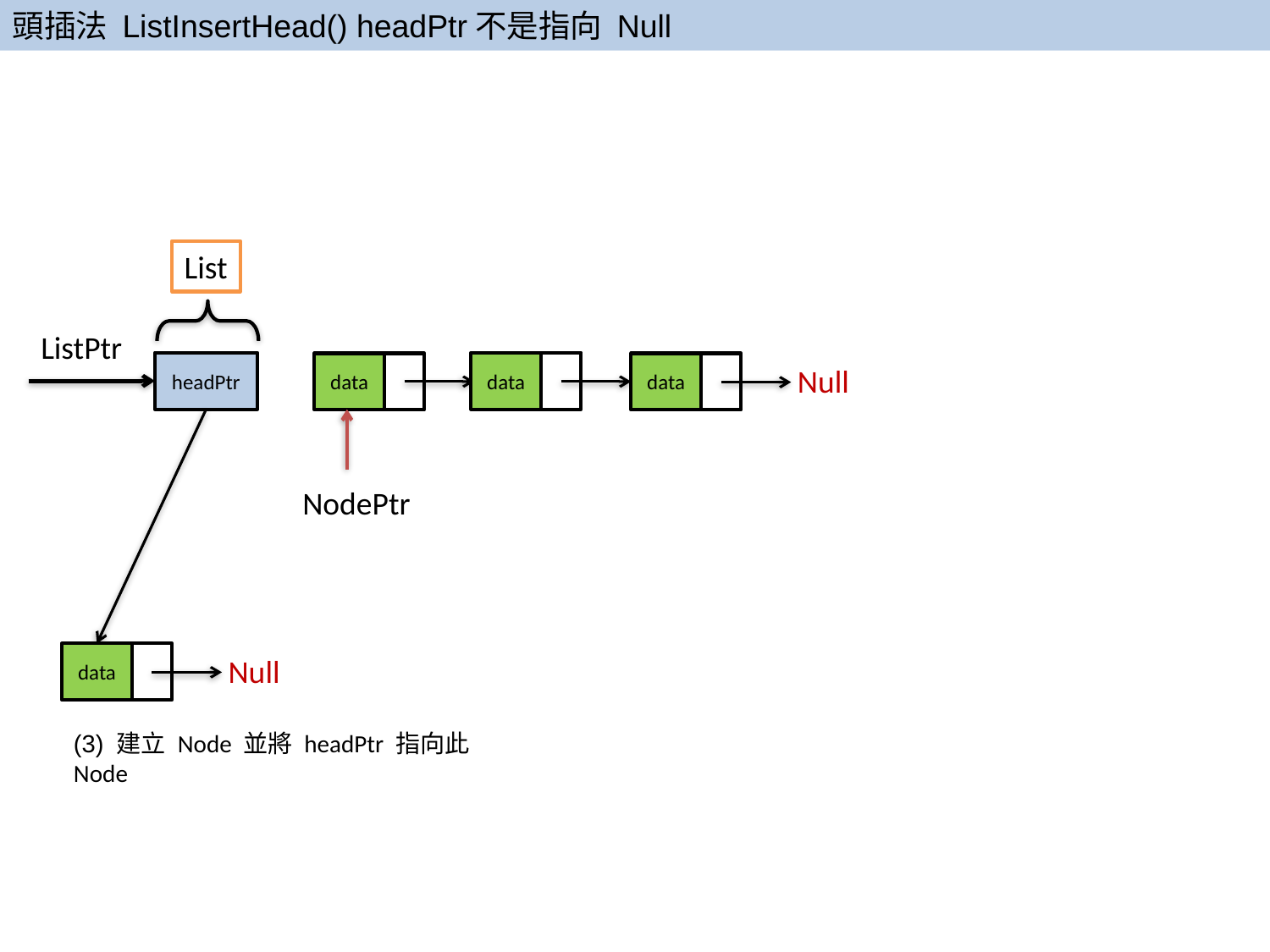

頭插法 ListInsertHead() headPtr不是指向 Null
List

ListPtr

data
headPtr

data

data
Null
NodePtr

data
Null
(3) 建立 Node 並將 headPtr 指向此 Node